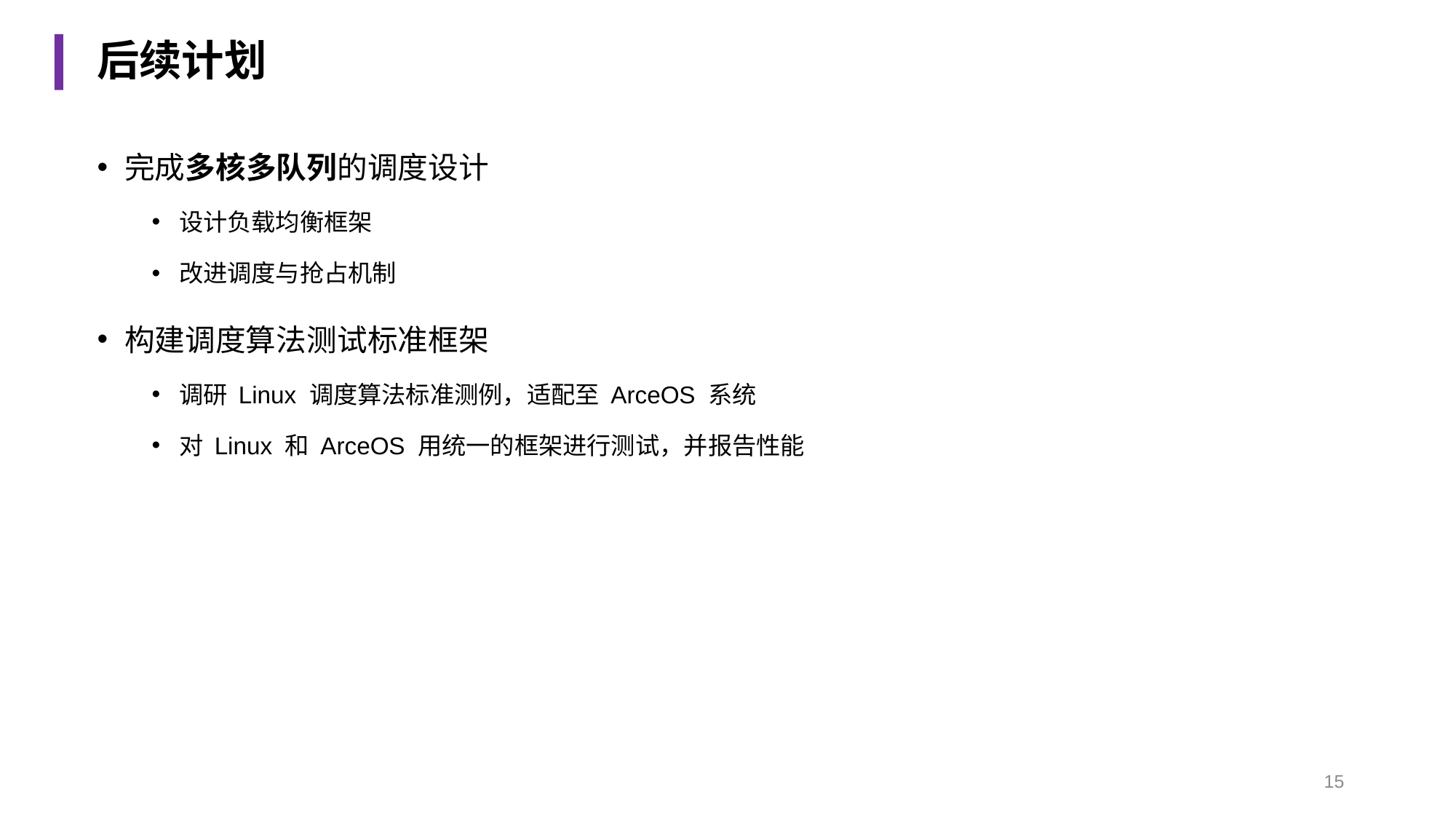

# 后续计划

完成多核多队列的调度设计
设计负载均衡框架
改进调度与抢占机制
构建调度算法测试标准框架
调研 Linux 调度算法标准测例，适配至 ArceOS 系统
对 Linux 和 ArceOS 用统一的框架进行测试，并报告性能
15